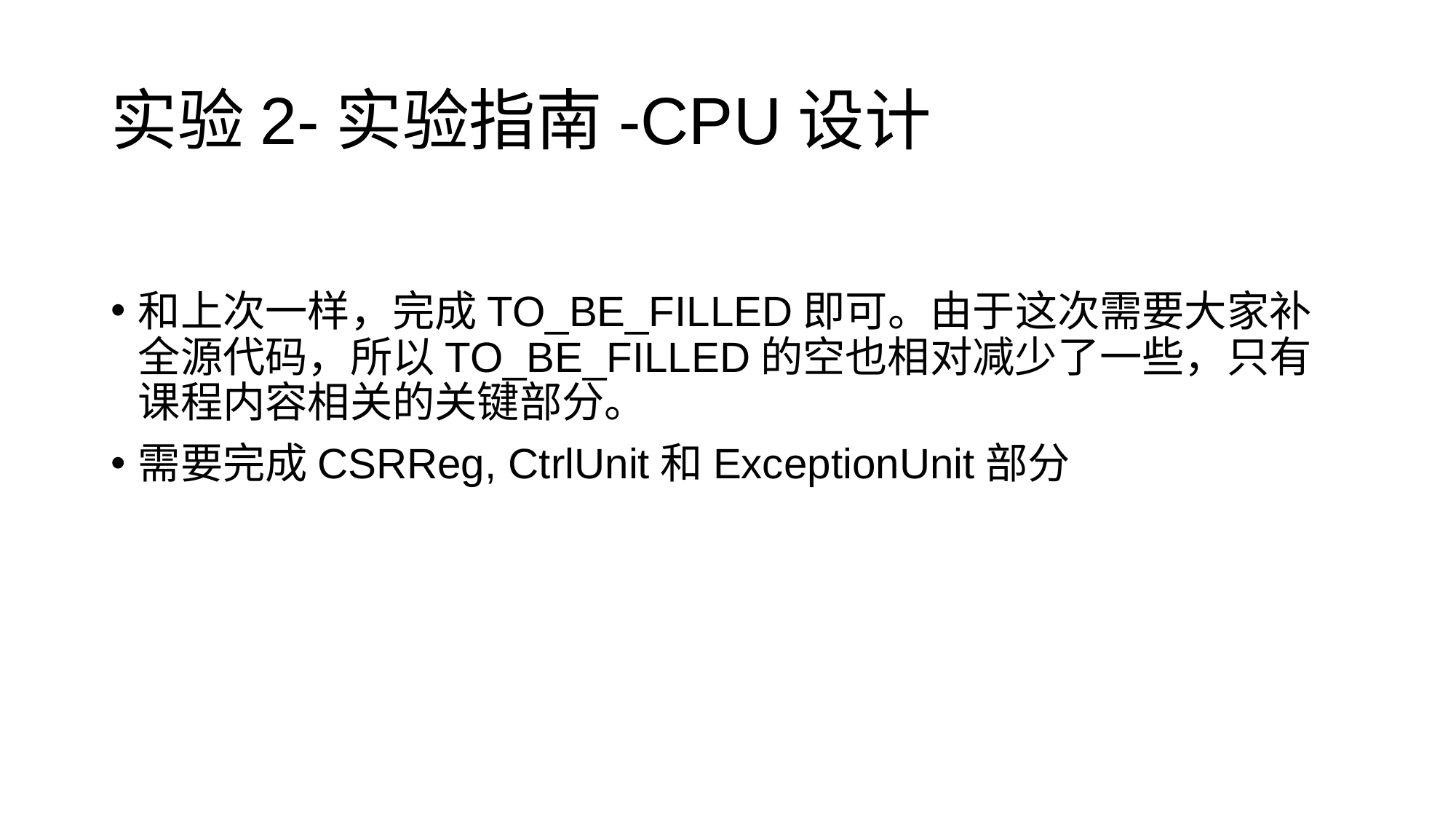

# 实验2-实验指南-CPU设计

和上次一样，完成TO_BE_FILLED即可。由于这次需要大家补全源代码，所以TO_BE_FILLED的空也相对减少了一些，只有课程内容相关的关键部分。
需要完成CSRReg, CtrlUnit和ExceptionUnit部分